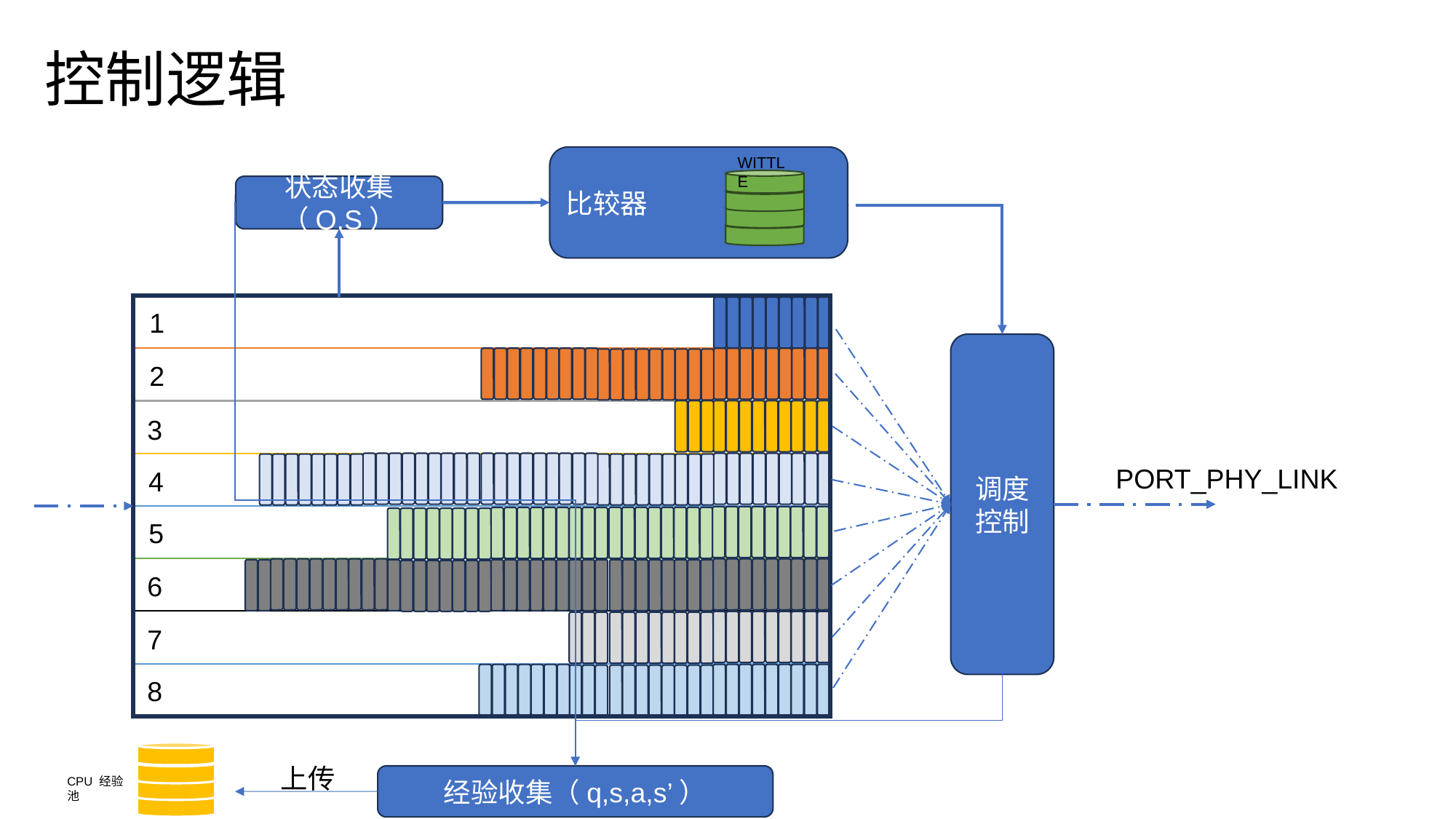

控制逻辑
比较器
WITTLE

状态收集（Q,S）

1
调度控制

2

3

PORT_PHY_LINK
4

5

6

7

8

上传

经验收集（q,s,a,s’）
CPU 经验池